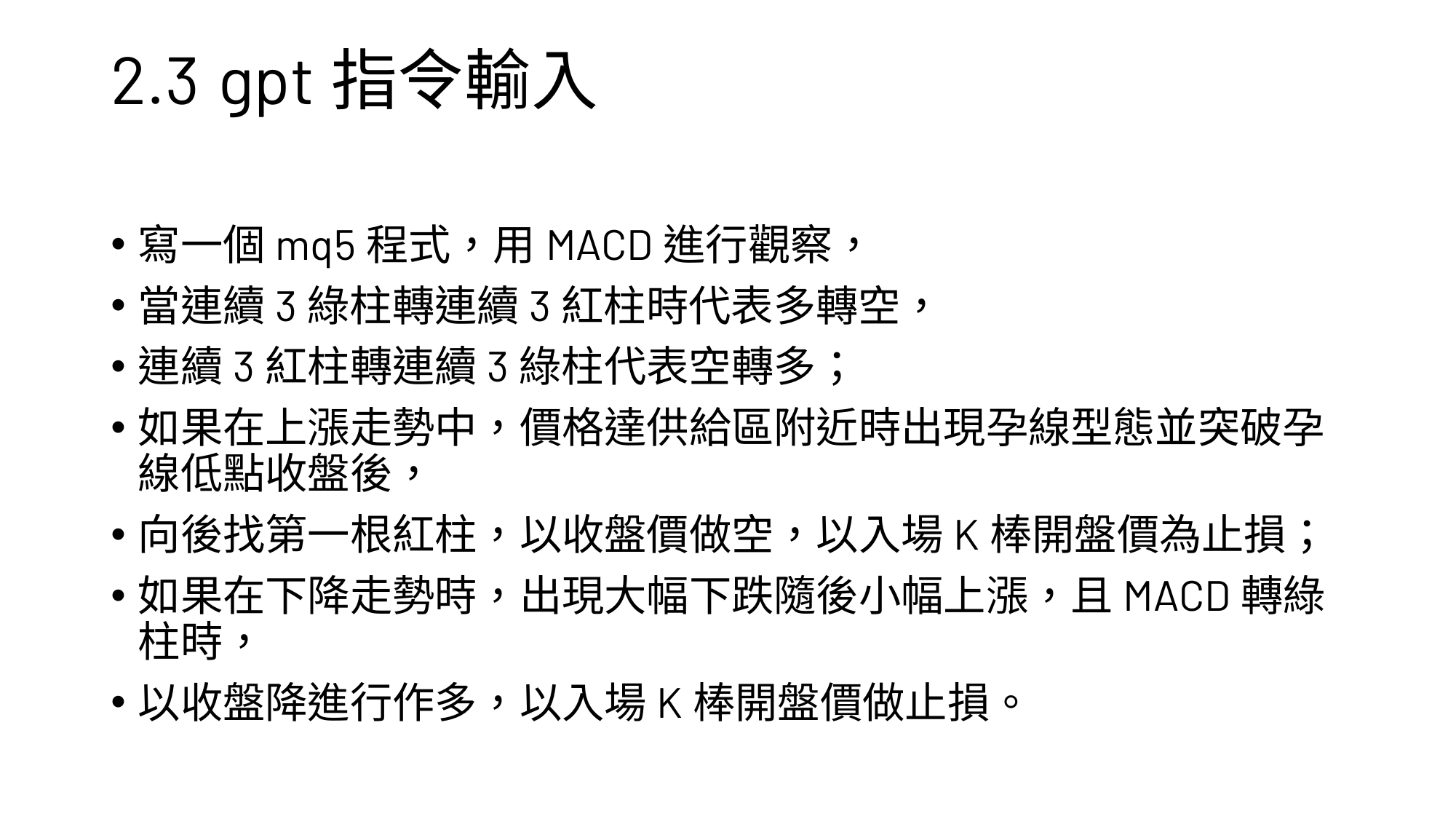

# 2.3 gpt指令輸入
寫一個mq5程式，用MACD進行觀察，
當連續3綠柱轉連續3紅柱時代表多轉空，
連續3紅柱轉連續3綠柱代表空轉多；
如果在上漲走勢中，價格達供給區附近時出現孕線型態並突破孕線低點收盤後，
向後找第一根紅柱，以收盤價做空，以入場K棒開盤價為止損；
如果在下降走勢時，出現大幅下跌隨後小幅上漲，且MACD轉綠柱時，
以收盤降進行作多，以入場K棒開盤價做止損。